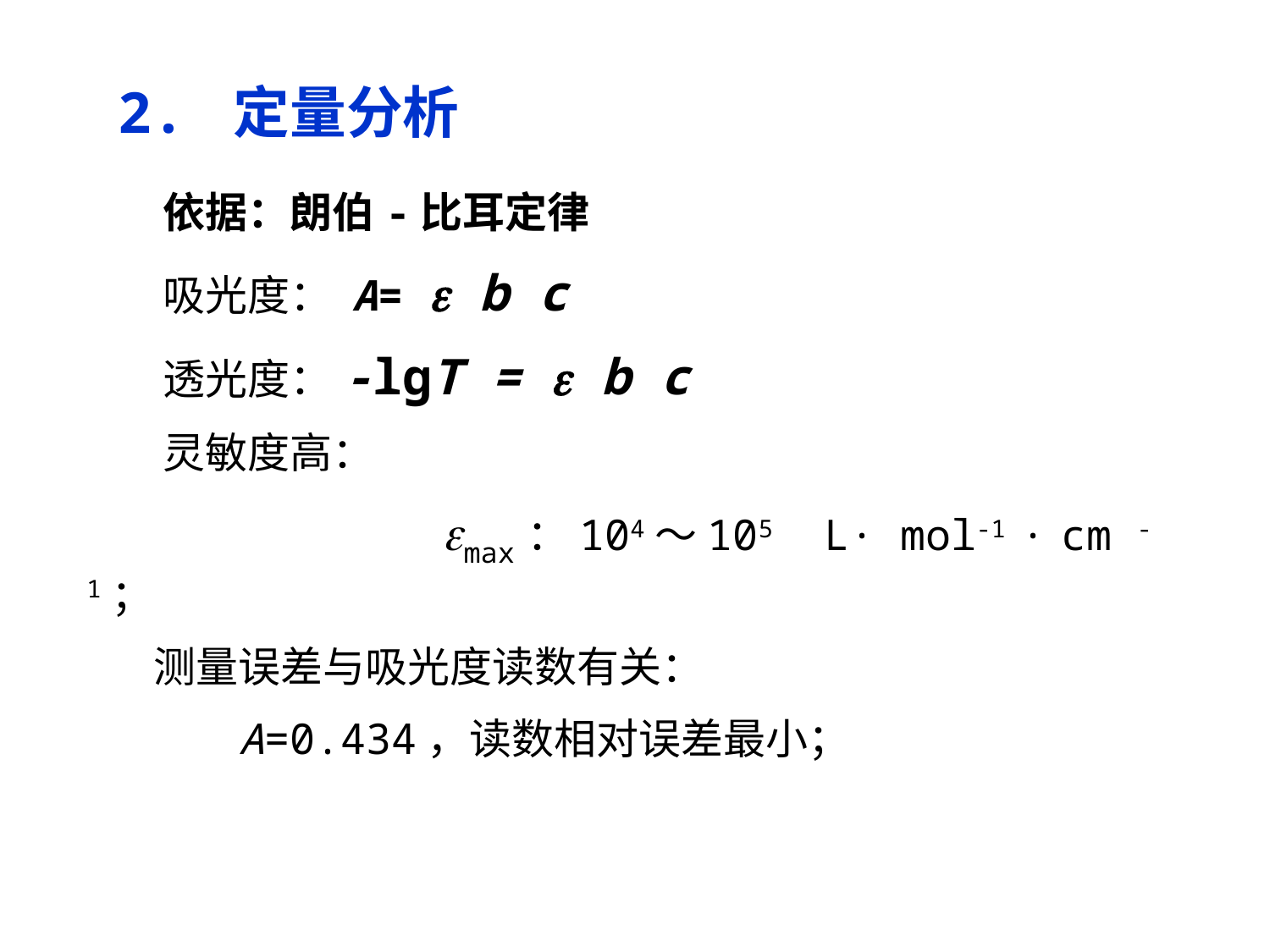

2. 定量分析
       依据：朗伯-比耳定律
       吸光度： A= ε b c
       透光度：-lgT = ε b c
       灵敏度高：
              εmax：104～105  L· mol-1 · cm -1；
      测量误差与吸光度读数有关：
      A=0.434，读数相对误差最小；